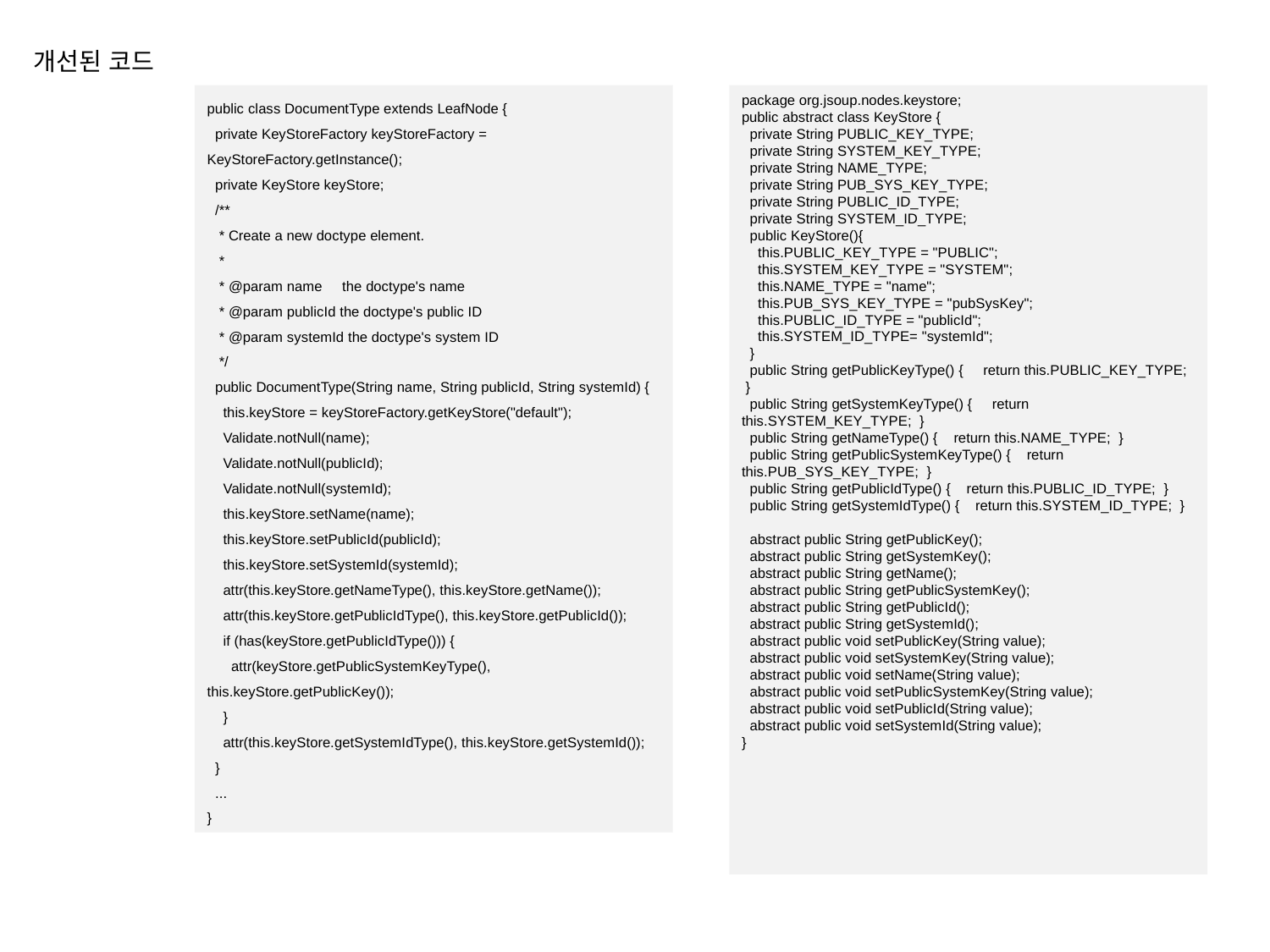

개선된 코드
public class DocumentType extends LeafNode {
  private KeyStoreFactory keyStoreFactory = KeyStoreFactory.getInstance();
  private KeyStore keyStore;
  /**
   * Create a new doctype element.
   *
   * @param name     the doctype's name
   * @param publicId the doctype's public ID
   * @param systemId the doctype's system ID
   */
  public DocumentType(String name, String publicId, String systemId) {
    this.keyStore = keyStoreFactory.getKeyStore("default");
    Validate.notNull(name);
    Validate.notNull(publicId);
    Validate.notNull(systemId);
    this.keyStore.setName(name);
    this.keyStore.setPublicId(publicId);
    this.keyStore.setSystemId(systemId);
    attr(this.keyStore.getNameType(), this.keyStore.getName());
    attr(this.keyStore.getPublicIdType(), this.keyStore.getPublicId());
    if (has(keyStore.getPublicIdType())) {
      attr(keyStore.getPublicSystemKeyType(), this.keyStore.getPublicKey());
    }
    attr(this.keyStore.getSystemIdType(), this.keyStore.getSystemId());
  }
  ...
}
package org.jsoup.nodes.keystore;
public abstract class KeyStore {
  private String PUBLIC_KEY_TYPE;
  private String SYSTEM_KEY_TYPE;
  private String NAME_TYPE;
  private String PUB_SYS_KEY_TYPE;
  private String PUBLIC_ID_TYPE;
  private String SYSTEM_ID_TYPE;
  public KeyStore(){
    this.PUBLIC_KEY_TYPE = "PUBLIC";
    this.SYSTEM_KEY_TYPE = "SYSTEM";
    this.NAME_TYPE = "name";
    this.PUB_SYS_KEY_TYPE = "pubSysKey";
    this.PUBLIC_ID_TYPE = "publicId";
    this.SYSTEM_ID_TYPE= "systemId";
  }
  public String getPublicKeyType() {     return this.PUBLIC_KEY_TYPE;   }
  public String getSystemKeyType() {     return this.SYSTEM_KEY_TYPE;  }
  public String getNameType() {    return this.NAME_TYPE;  }
  public String getPublicSystemKeyType() {    return this.PUB_SYS_KEY_TYPE;  }
  public String getPublicIdType() {    return this.PUBLIC_ID_TYPE;  }
  public String getSystemIdType() {    return this.SYSTEM_ID_TYPE;  }

  abstract public String getPublicKey();
  abstract public String getSystemKey();
  abstract public String getName();
  abstract public String getPublicSystemKey();
  abstract public String getPublicId();
  abstract public String getSystemId();
  abstract public void setPublicKey(String value);
  abstract public void setSystemKey(String value);
  abstract public void setName(String value);
  abstract public void setPublicSystemKey(String value);
  abstract public void setPublicId(String value);
  abstract public void setSystemId(String value);
}